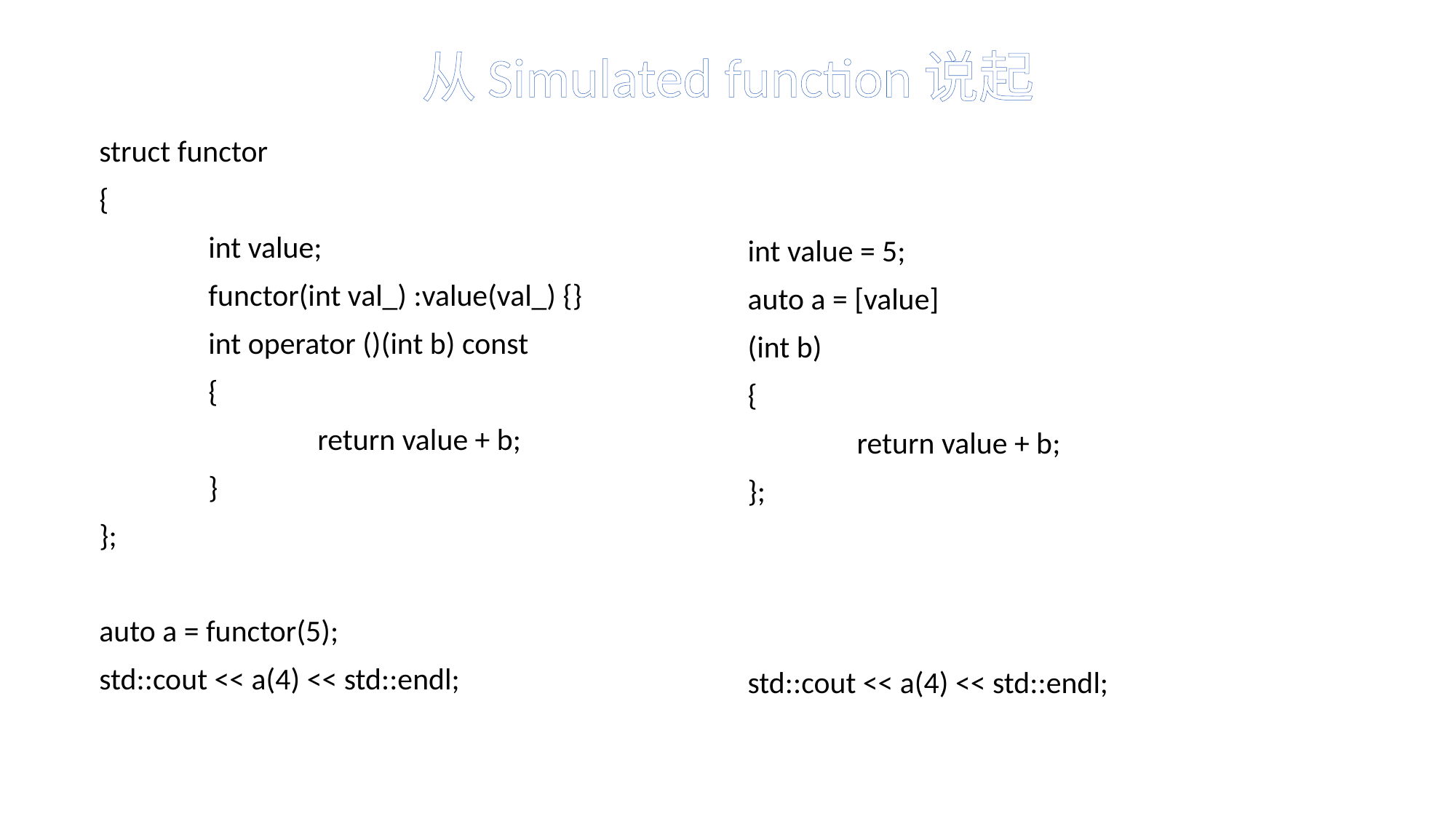

# 从Simulated function说起
struct functor
{
	int value;
	functor(int val_) :value(val_) {}
	int operator ()(int b) const
	{
		return value + b;
	}
};

auto a = functor(5);
std::cout << a(4) << std::endl;

int value = 5;
auto a = [value]
(int b)
{
	return value + b;
};

std::cout << a(4) << std::endl;